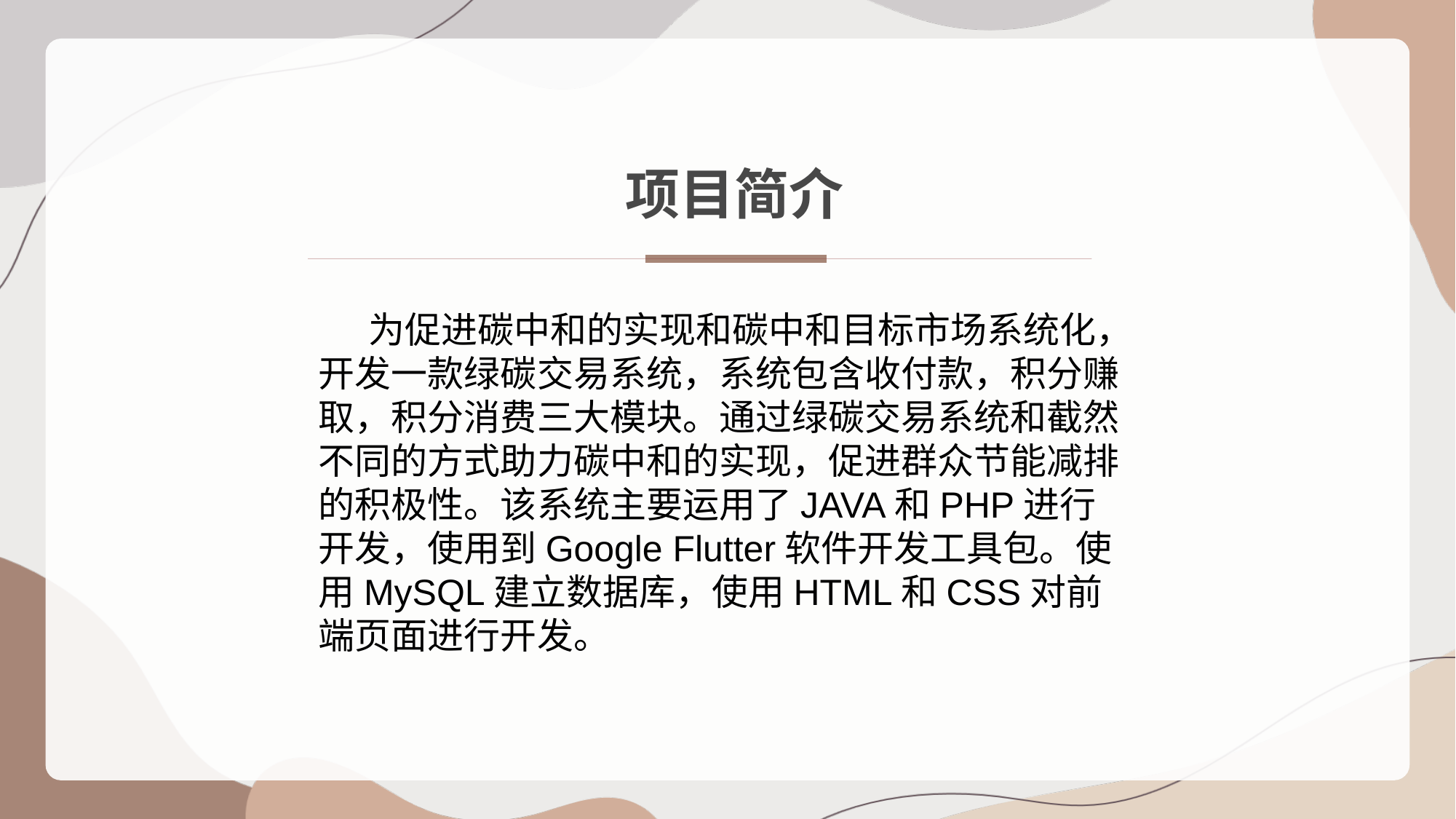

项目简介
     为促进碳中和的实现和碳中和目标市场系统化，开发一款绿碳交易系统，系统包含收付款，积分赚取，积分消费三大模块。通过绿碳交易系统和截然不同的方式助力碳中和的实现，促进群众节能减排的积极性。该系统主要运用了JAVA和PHP进行开发，使用到Google Flutter软件开发工具包。使用MySQL建立数据库，使用HTML和CSS对前端页面进行开发。